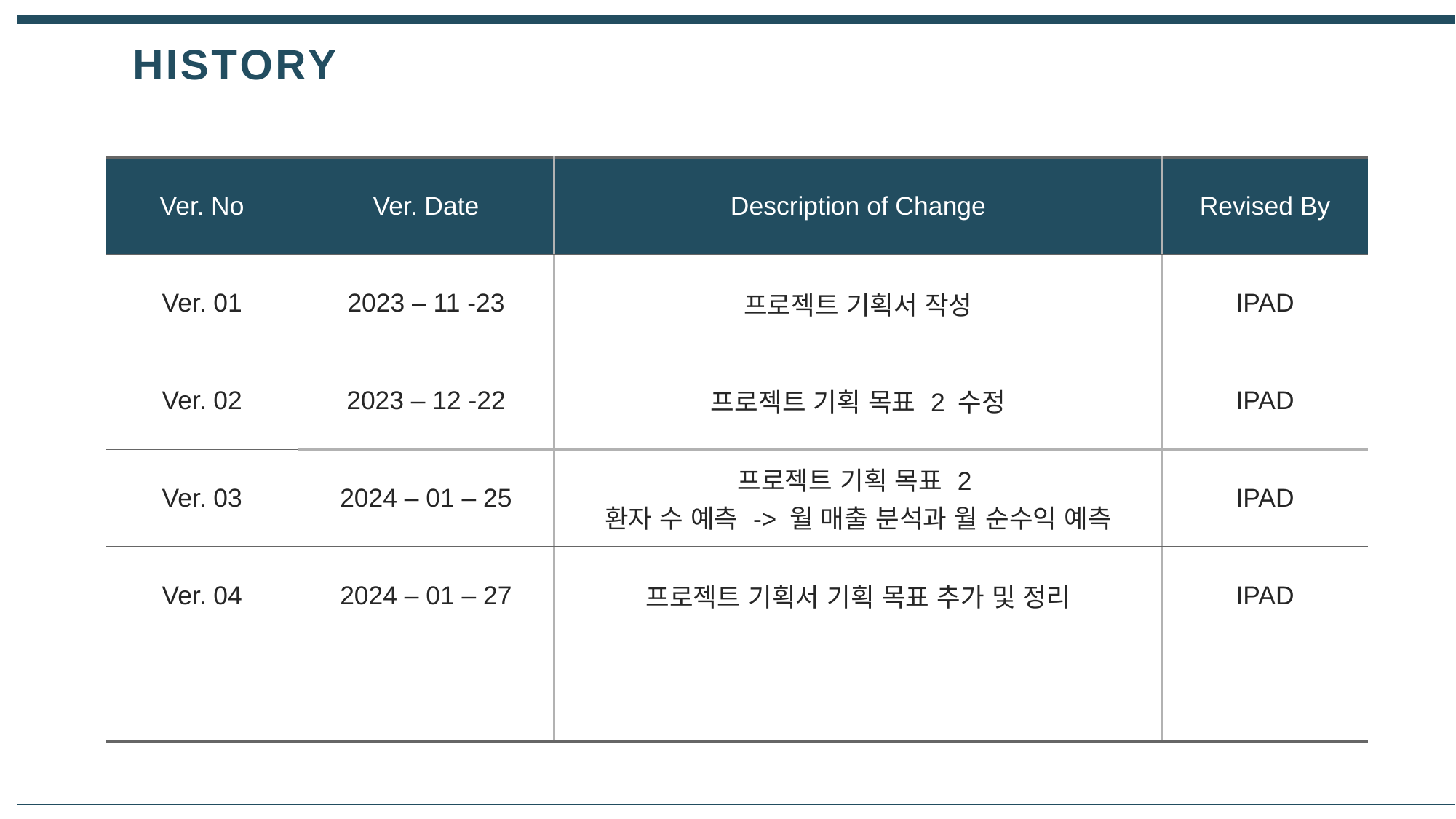

H I S T O R Y
| Ver. No | Ver. Date | Description of Change | Revised By |
| --- | --- | --- | --- |
| Ver. 01 | 2023 – 11 -23 | 프로젝트 기획서 작성 | IPAD |
| Ver. 02 | 2023 – 12 -22 | 프로젝트 기획 목표 2 수정 | IPAD |
| Ver. 03 | 2024 – 01 – 25 | 프로젝트 기획 목표 2 환자 수 예측 -> 월 매출 분석과 월 순수익 예측 | IPAD |
| Ver. 04 | 2024 – 01 – 27 | 프로젝트 기획서 기획 목표 추가 및 정리 | IPAD |
|  |  |  |  |